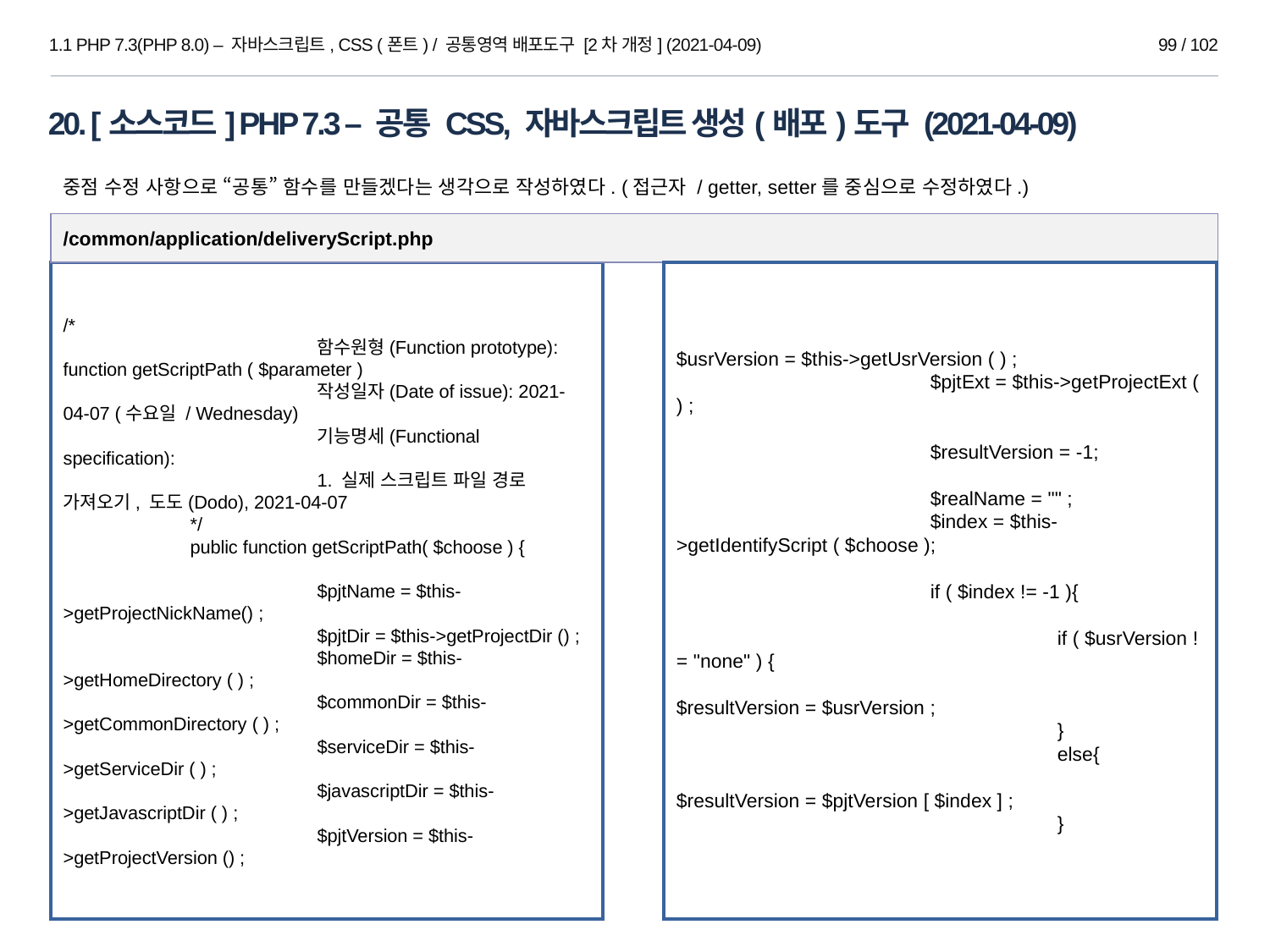

1.1 PHP 7.3(PHP 8.0) – 자바스크립트, CSS (폰트) / 공통영역 배포도구 [2차 개정] (2021-04-09)
99 / 102

20. [소스코드] PHP 7.3 – 공통 CSS, 자바스크립트 생성(배포)도구 (2021-04-09)
중점 수정 사항으로 “공통” 함수를 만들겠다는 생각으로 작성하였다. (접근자 / getter, setter를 중심으로 수정하였다.)
/common/application/deliveryScript.php
$usrVersion = $this->getUsrVersion ( ) ;
		$pjtExt = $this->getProjectExt ( ) ;

		$resultVersion = -1;

		$realName = "" ;
		$index = $this->getIdentifyScript ( $choose );

		if ( $index != -1 ){

			if ( $usrVersion != "none" ) {
				$resultVersion = $usrVersion ;
			}
			else{
				$resultVersion = $pjtVersion [ $index ] ;
			}
/*
		함수원형(Function prototype): function getScriptPath ( $parameter )
		작성일자(Date of issue): 2021-04-07 (수요일 / Wednesday)
		기능명세(Functional specification):
		1. 실제 스크립트 파일 경로 가져오기, 도도(Dodo), 2021-04-07
	*/
	public function getScriptPath( $choose ) {

		$pjtName = $this->getProjectNickName() ;
		$pjtDir = $this->getProjectDir () ;
		$homeDir = $this->getHomeDirectory ( ) ;
		$commonDir = $this->getCommonDirectory ( ) ;
		$serviceDir = $this->getServiceDir ( ) ;
		$javascriptDir = $this->getJavascriptDir ( ) ;
		$pjtVersion = $this->getProjectVersion () ;